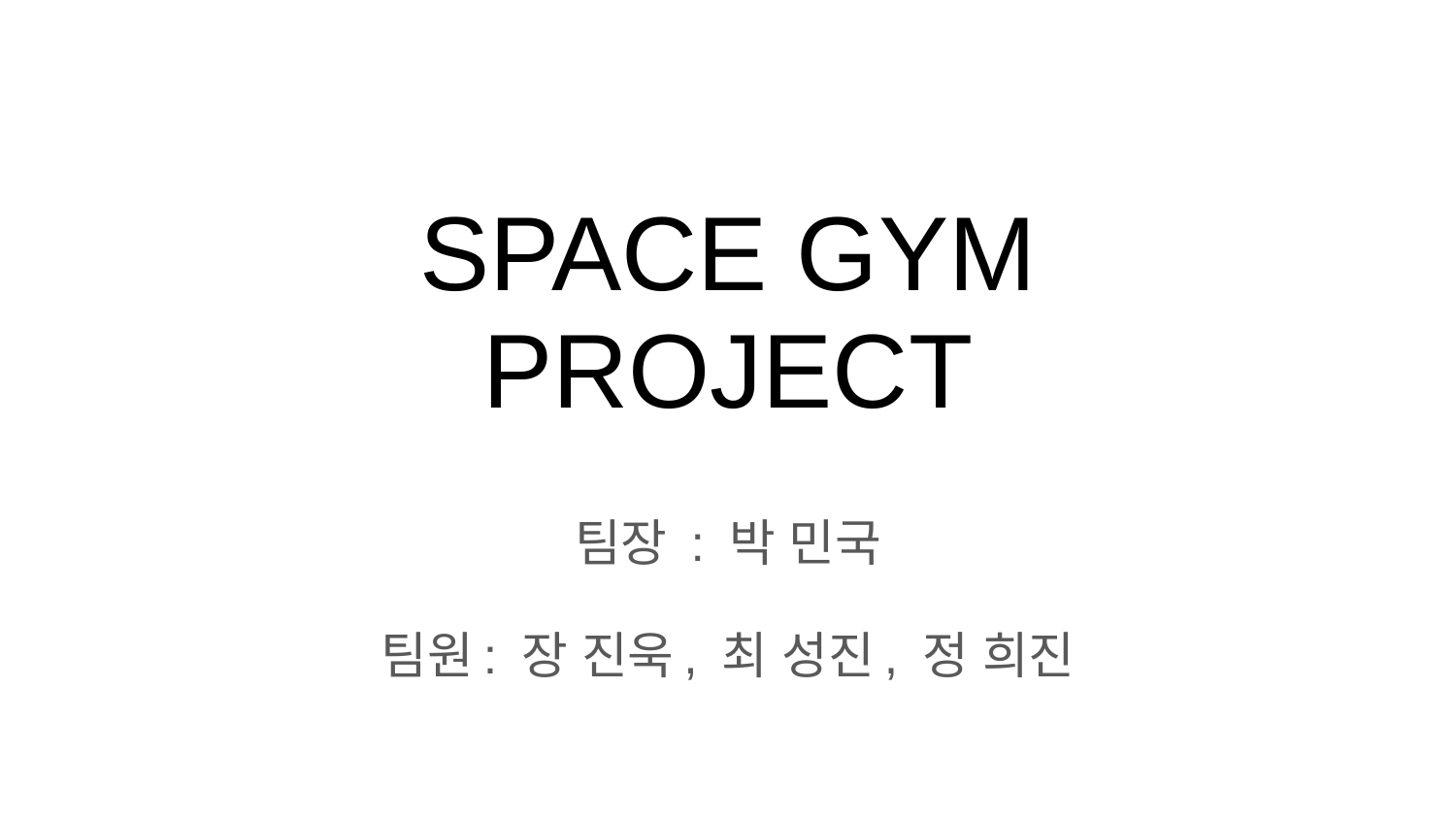

# SPACE GYM
PROJECT
팀장 : 박 민국

팀원: 장 진욱, 최 성진, 정 희진